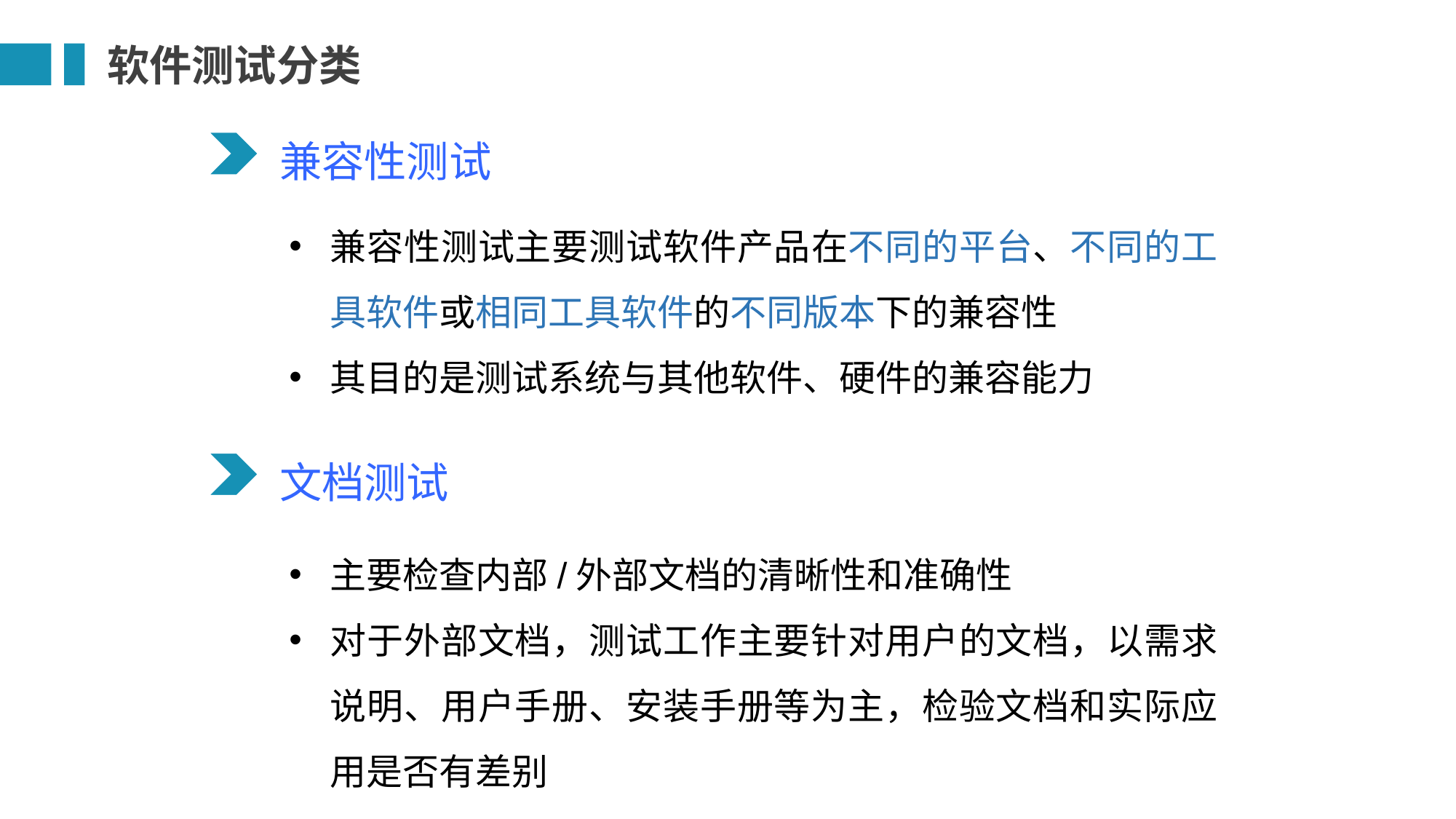

软件测试分类

兼容性测试

兼容性测试主要测试软件产品在不同的平台、不同的工具软件或相同工具软件的不同版本下的兼容性
其目的是测试系统与其他软件、硬件的兼容能力
文档测试

主要检查内部/外部文档的清晰性和准确性
对于外部文档，测试工作主要针对用户的文档，以需求说明、用户手册、安装手册等为主，检验文档和实际应用是否有差别
28